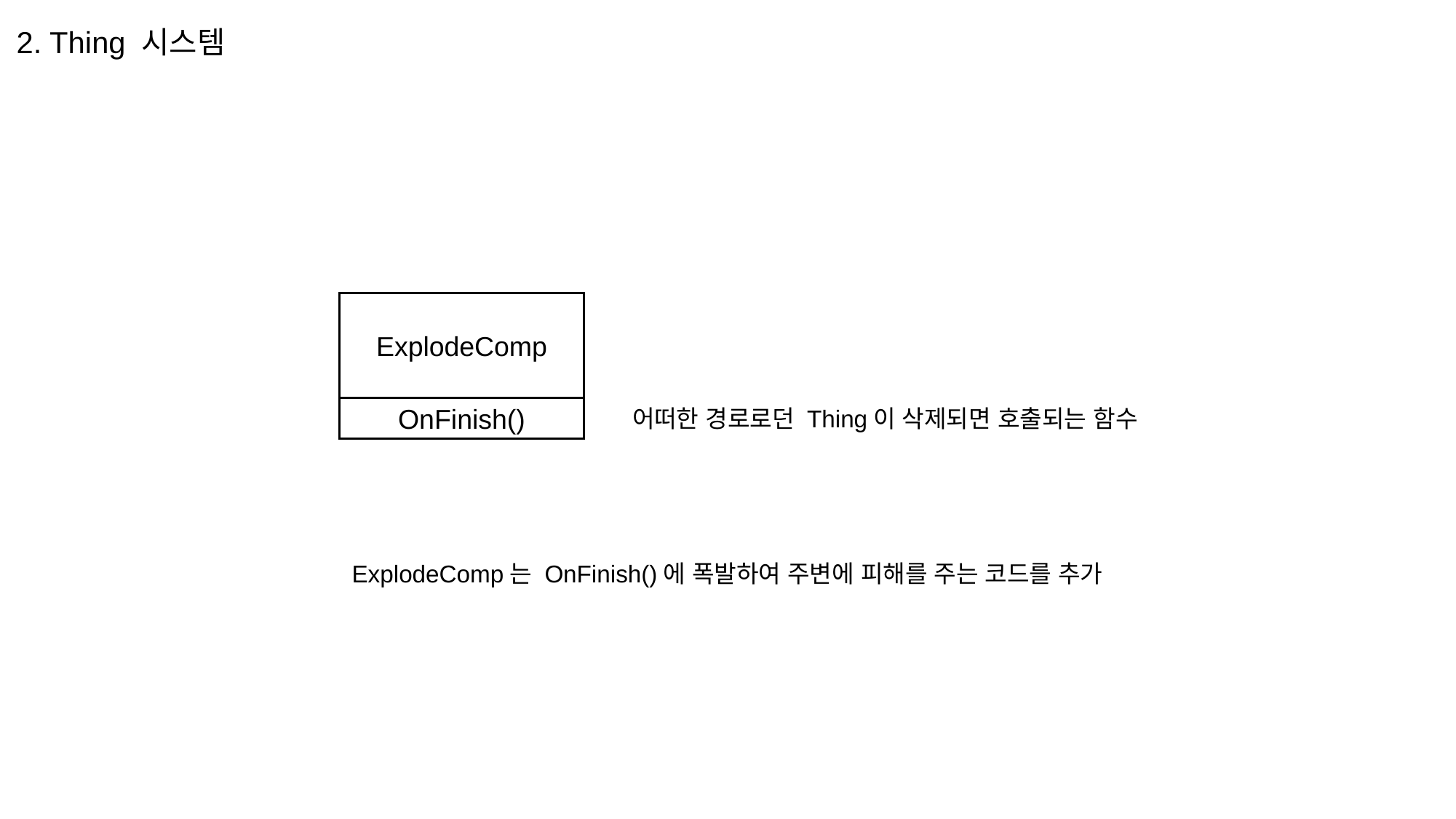

2. Thing 시스템
ExplodeComp
OnFinish()
어떠한 경로로던 Thing이 삭제되면 호출되는 함수
ExplodeComp는 OnFinish()에 폭발하여 주변에 피해를 주는 코드를 추가